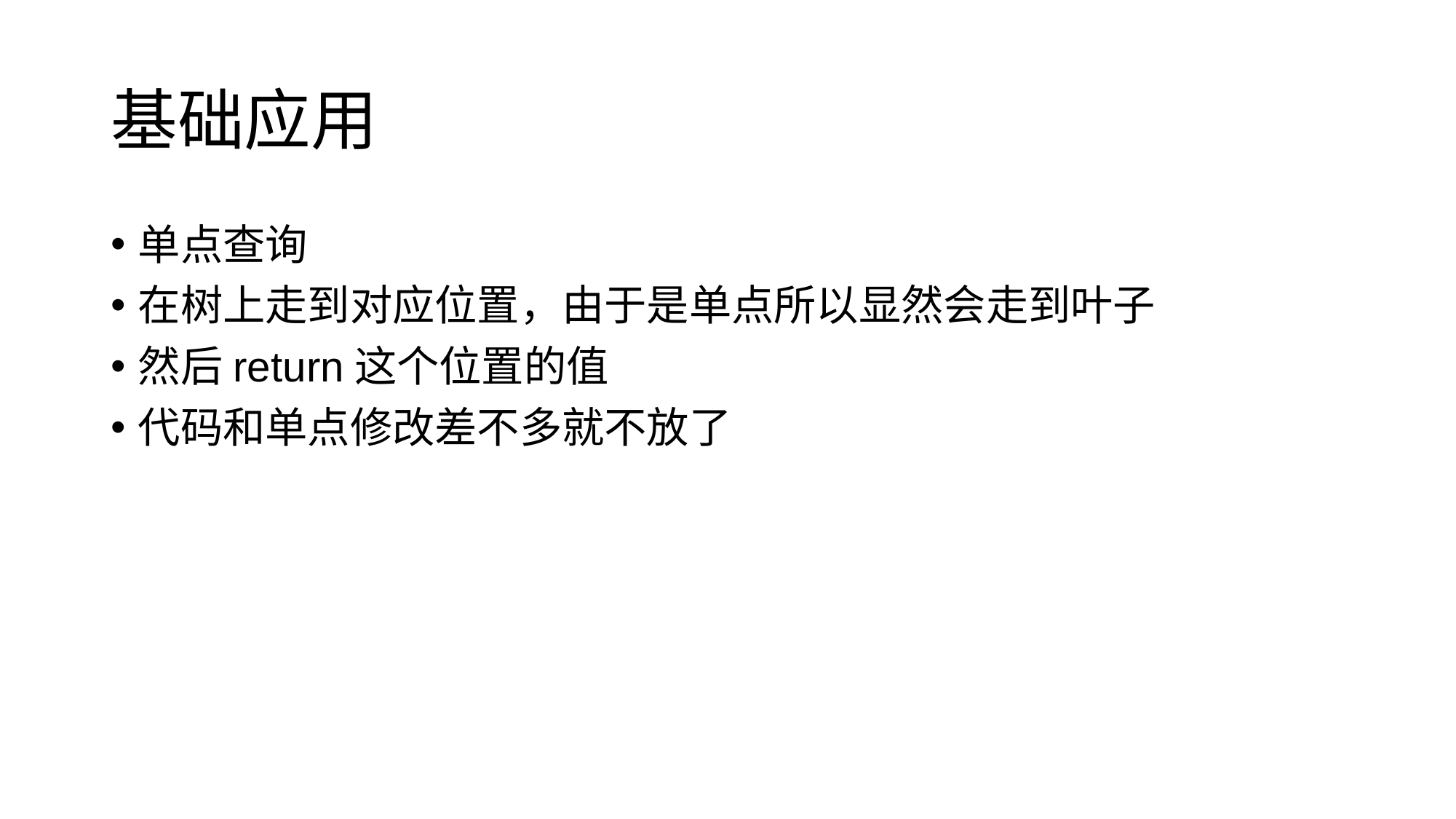

# 基础应用
单点查询
在树上走到对应位置，由于是单点所以显然会走到叶子
然后return这个位置的值
代码和单点修改差不多就不放了